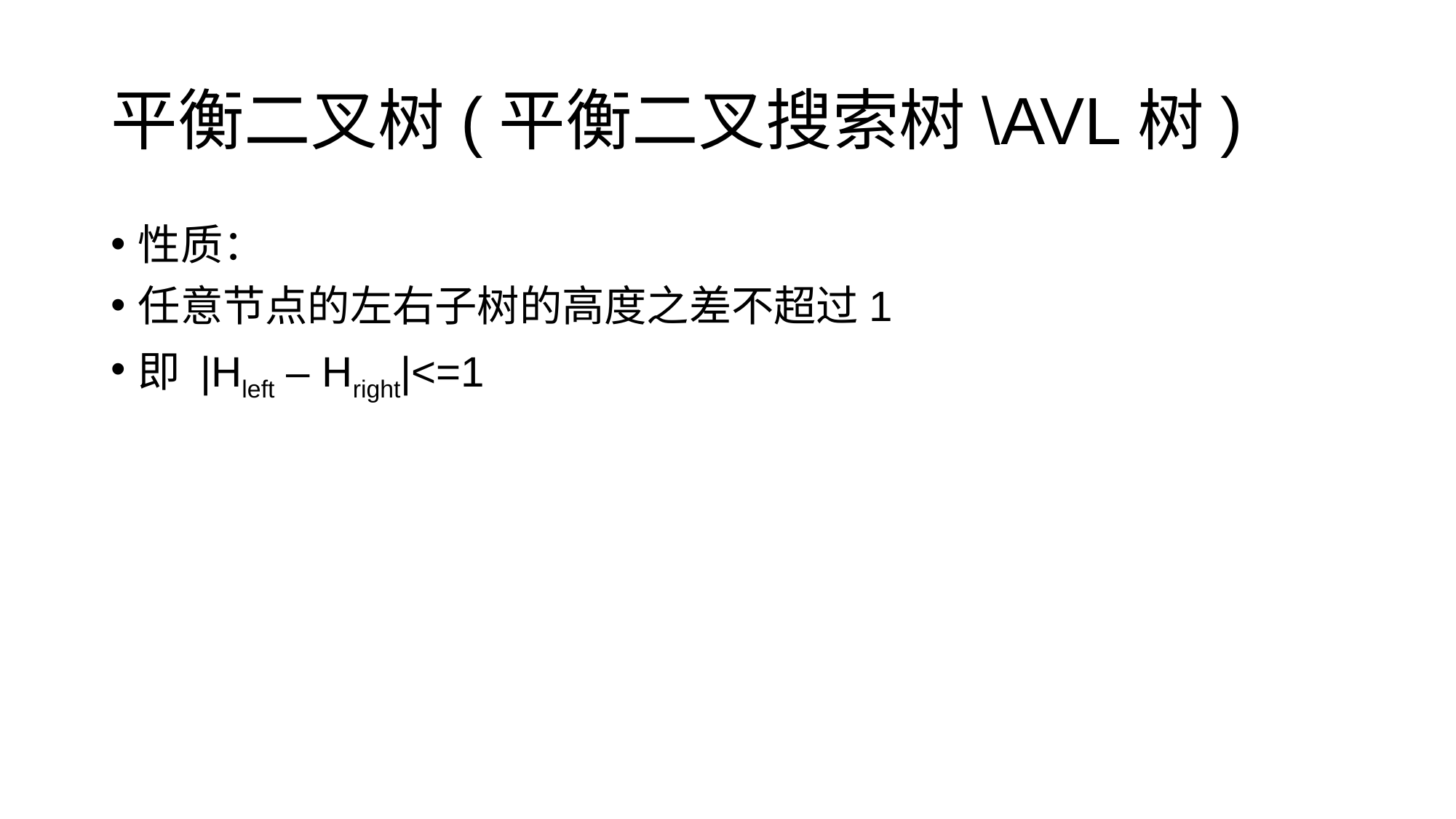

# 平衡二叉树(平衡二叉搜索树\AVL树)
性质：
任意节点的左右子树的高度之差不超过1
即 |Hleft – Hright|<=1